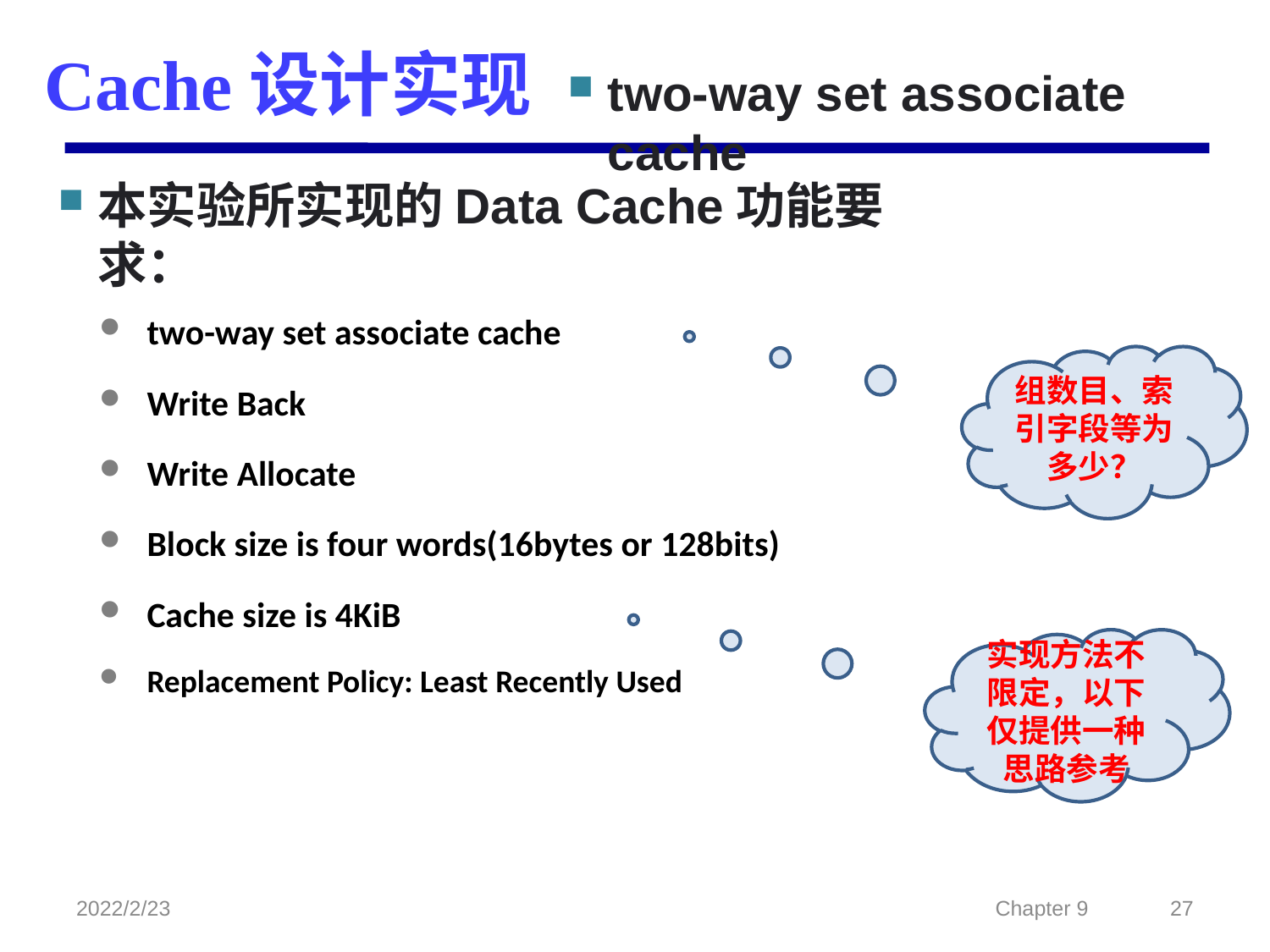

# Cache设计实现
two-way set associate cache

本实验所实现的Data Cache功能要求：
two-way set associate cache
Write Back
Write Allocate
Block size is four words(16bytes or 128bits)
Cache size is 4KiB
Replacement Policy: Least Recently Used

组数目、索引字段等为多少？
实现方法不限定，以下仅提供一种思路参考

2022/2/23
Chapter 9
27